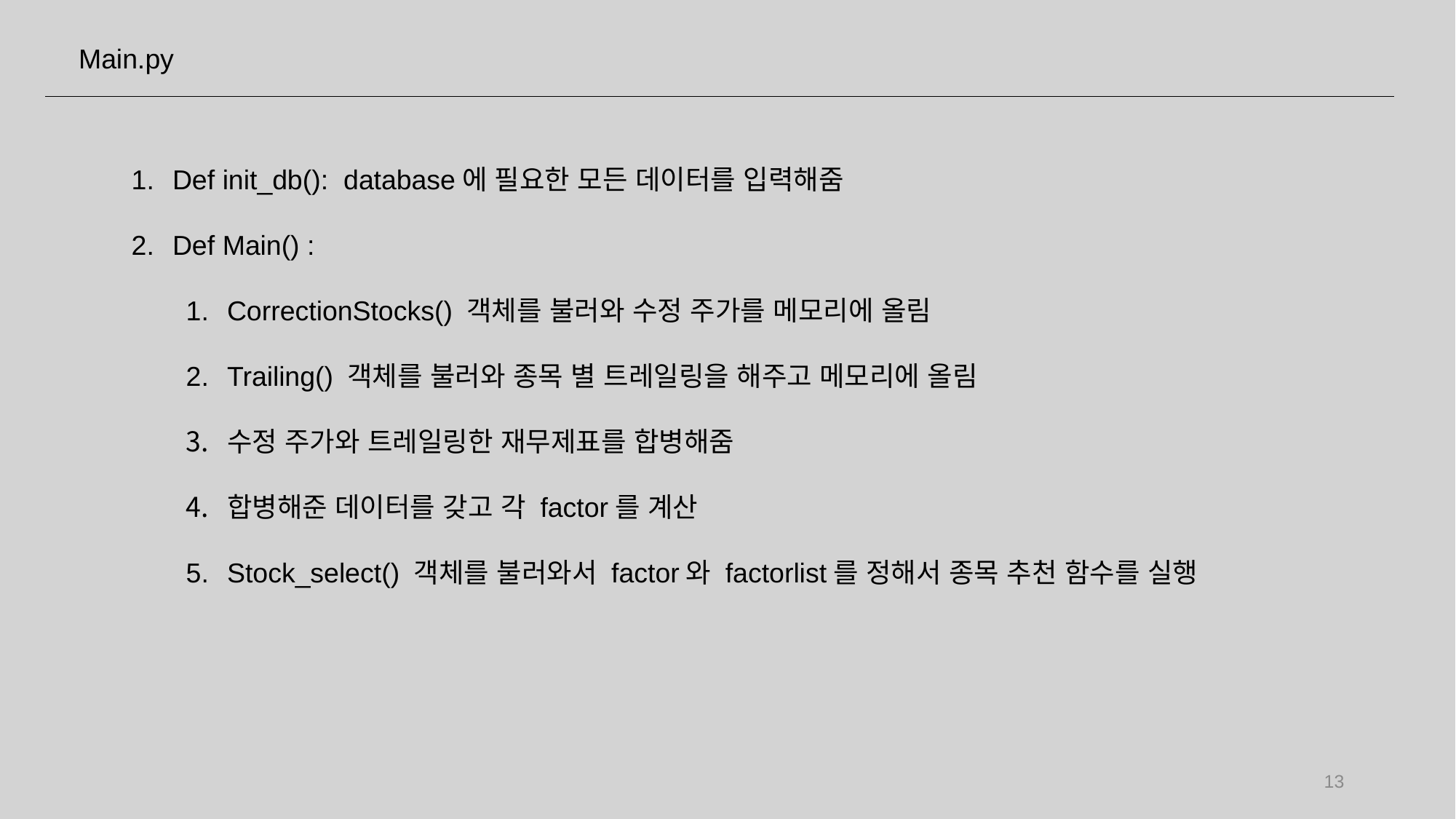

Main.py
Def init_db():  database에 필요한 모든 데이터를 입력해줌

Def Main() :

CorrectionStocks() 객체를 불러와 수정 주가를 메모리에 올림

Trailing() 객체를 불러와 종목 별 트레일링을 해주고 메모리에 올림

수정 주가와 트레일링한 재무제표를 합병해줌

합병해준 데이터를 갖고 각 factor를 계산

Stock_select() 객체를 불러와서 factor와 factorlist를 정해서 종목 추천 함수를 실행
13